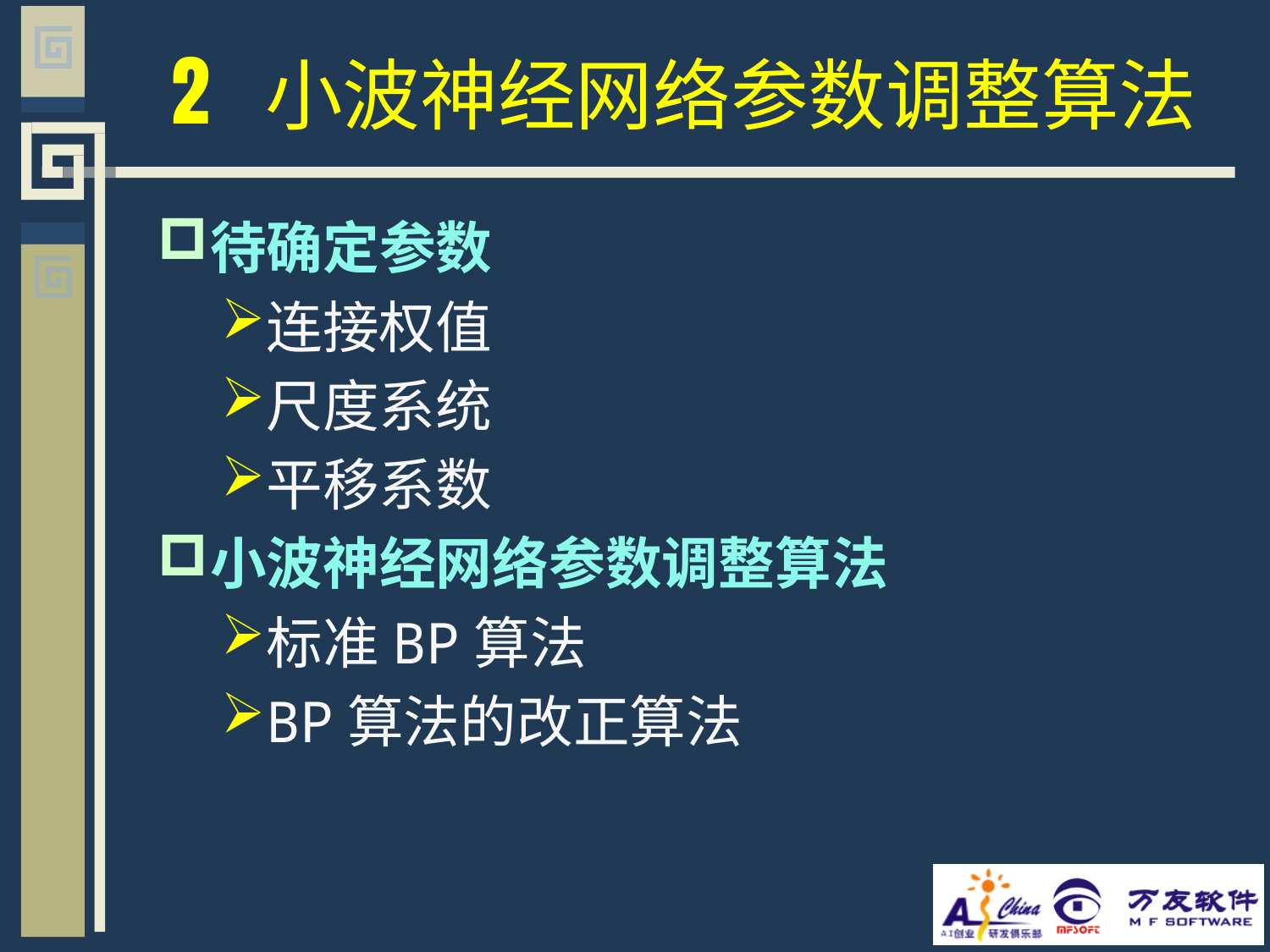

# 2  小波神经网络参数调整算法
待确定参数
连接权值
尺度系统
平移系数
小波神经网络参数调整算法
标准BP算法
BP算法的改正算法